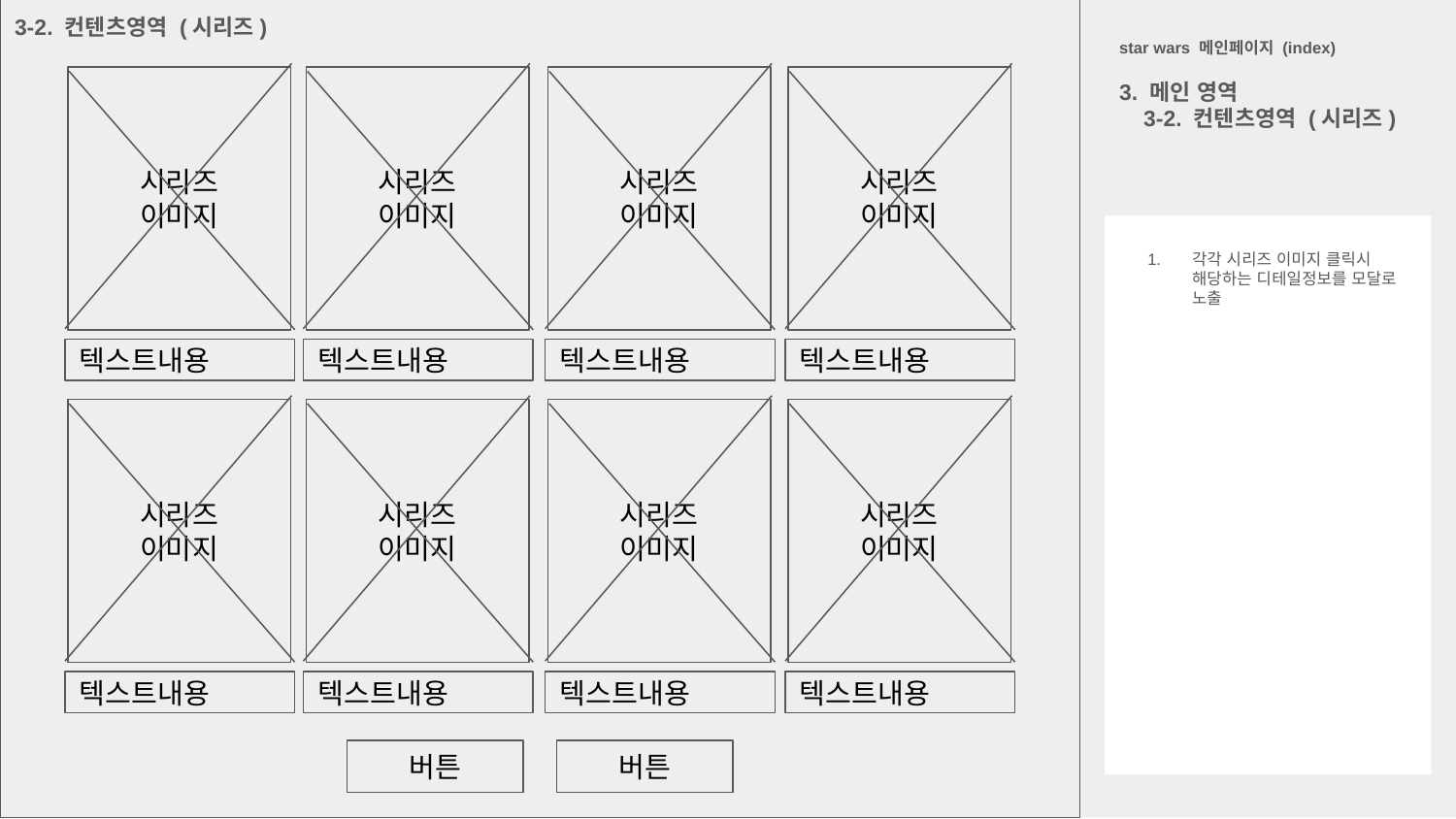

네비게이션 바
버튼
뉴스
이미지
3-2. 컨텐츠영역 (시리즈)

star wars 메인페이지 (index)
시리즈
이미지
텍스트내용
시리즈
이미지
텍스트내용
시리즈
이미지
텍스트내용
시리즈
이미지
텍스트내용
3. 메인 영역
   3-2. 컨텐츠영역 (시리즈)

각각 시리즈 이미지 클릭시 해당하는 디테일정보를 모달로 노출
시리즈
이미지
텍스트내용
시리즈
이미지
텍스트내용
시리즈
이미지
텍스트내용
시리즈
이미지
텍스트내용
버튼
버튼